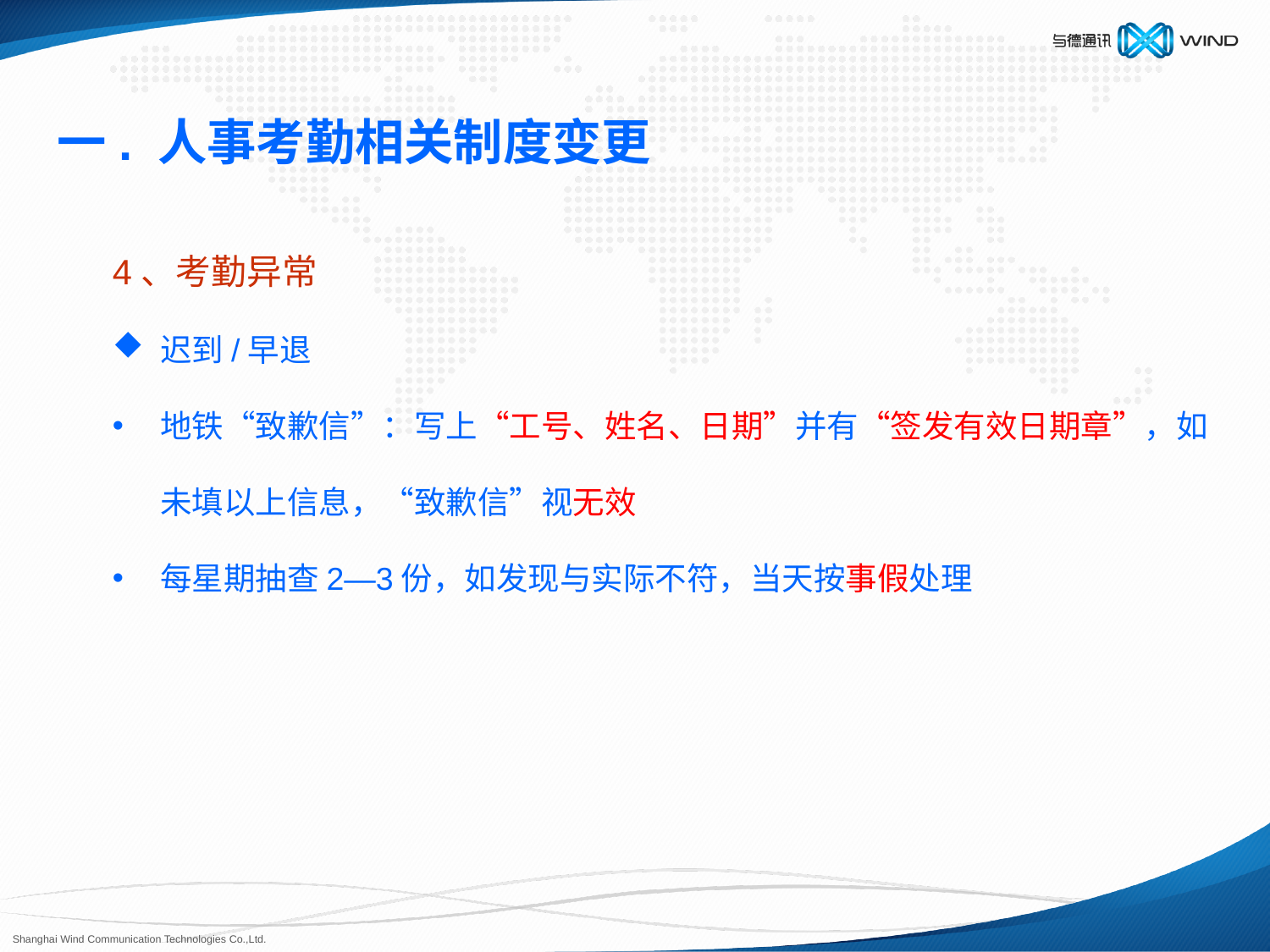

一. 人事考勤相关制度变更
4、考勤异常
迟到/早退
地铁“致歉信”：写上“工号、姓名、日期”并有“签发有效日期章”，如未填以上信息，“致歉信”视无效
每星期抽查2—3份，如发现与实际不符，当天按事假处理